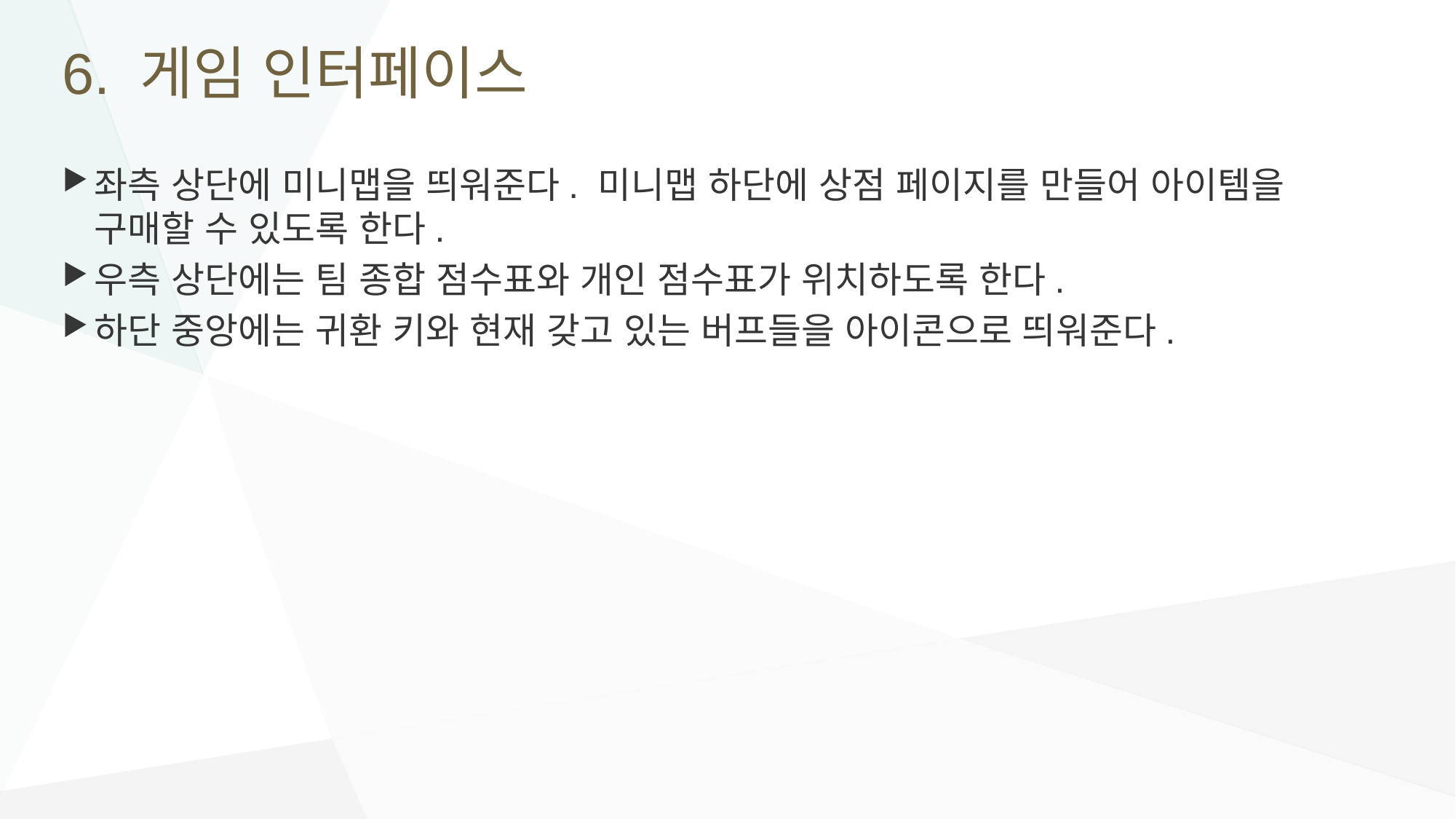

# 6. 게임 인터페이스
좌측 상단에 미니맵을 띄워준다. 미니맵 하단에 상점 페이지를 만들어 아이템을 구매할 수 있도록 한다.
우측 상단에는 팀 종합 점수표와 개인 점수표가 위치하도록 한다.
하단 중앙에는 귀환 키와 현재 갖고 있는 버프들을 아이콘으로 띄워준다.